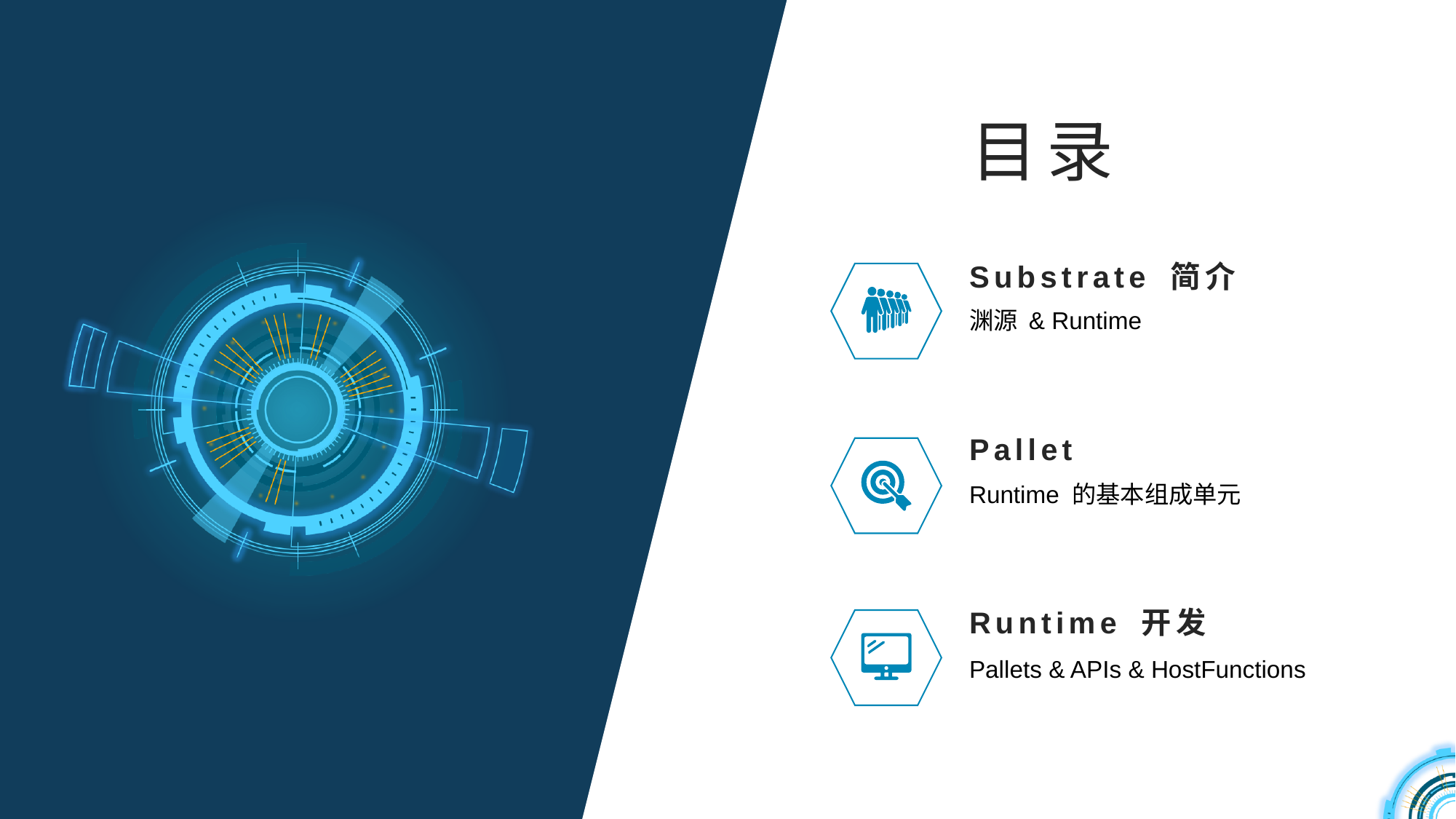

目录
Substrate 简介

渊源 & Runtime
Pallet

Runtime 的基本组成单元

Runtime 开发

Pallets & APIs & HostFunctions